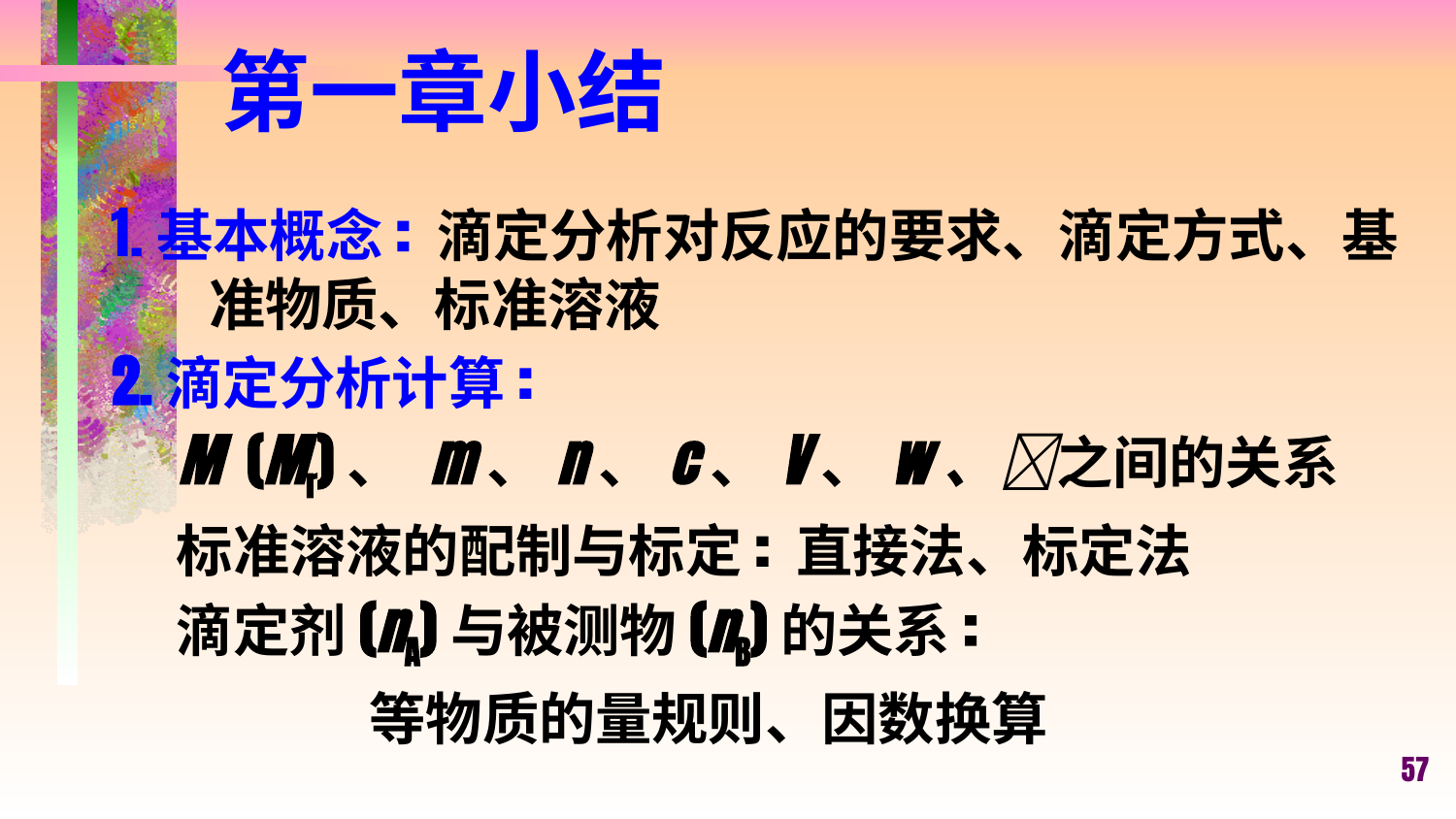

# 第一章小结
1.基本概念: 滴定分析对反应的要求、滴定方式、基准物质、标准溶液
2.滴定分析计算:
     M  (Mr)、 m、n、c、V、w、ρ之间的关系
    标准溶液的配制与标定: 直接法、标定法
    滴定剂(nA)与被测物(nB)的关系:
                   等物质的量规则、因数换算
57